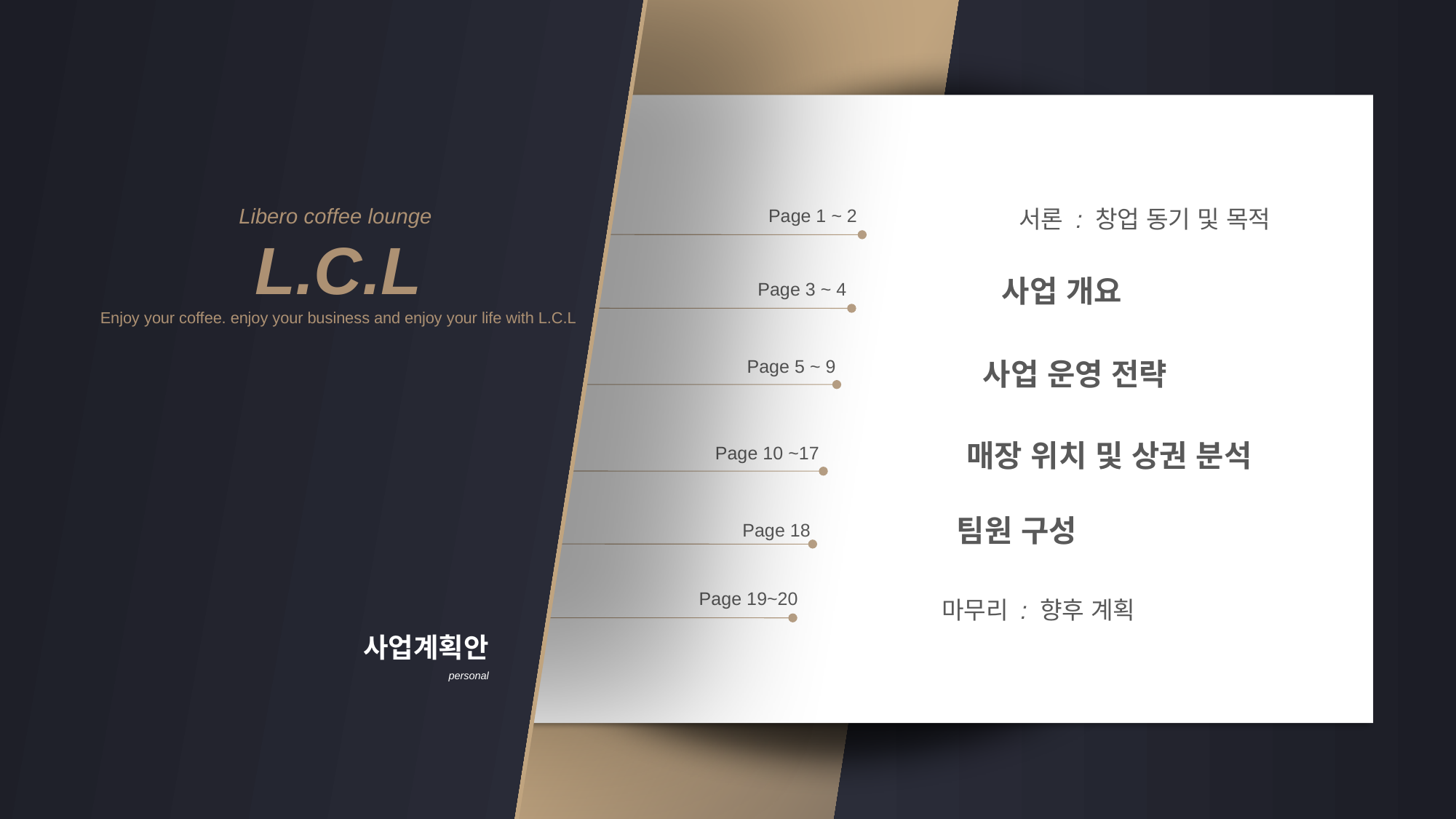

Libero coffee lounge
L.C.L
Enjoy your coffee. enjoy your business and enjoy your life with L.C.L
서론 : 창업 동기 및 목적
Page 1 ~ 2
사업 개요
Page 3 ~ 4
Page 5 ~ 9
사업 운영 전략
매장 위치 및 상권 분석
Page 10 ~17
팀원 구성
Page 18

Page 19~20
마무리 : 향후 계획
사업계획안
personal